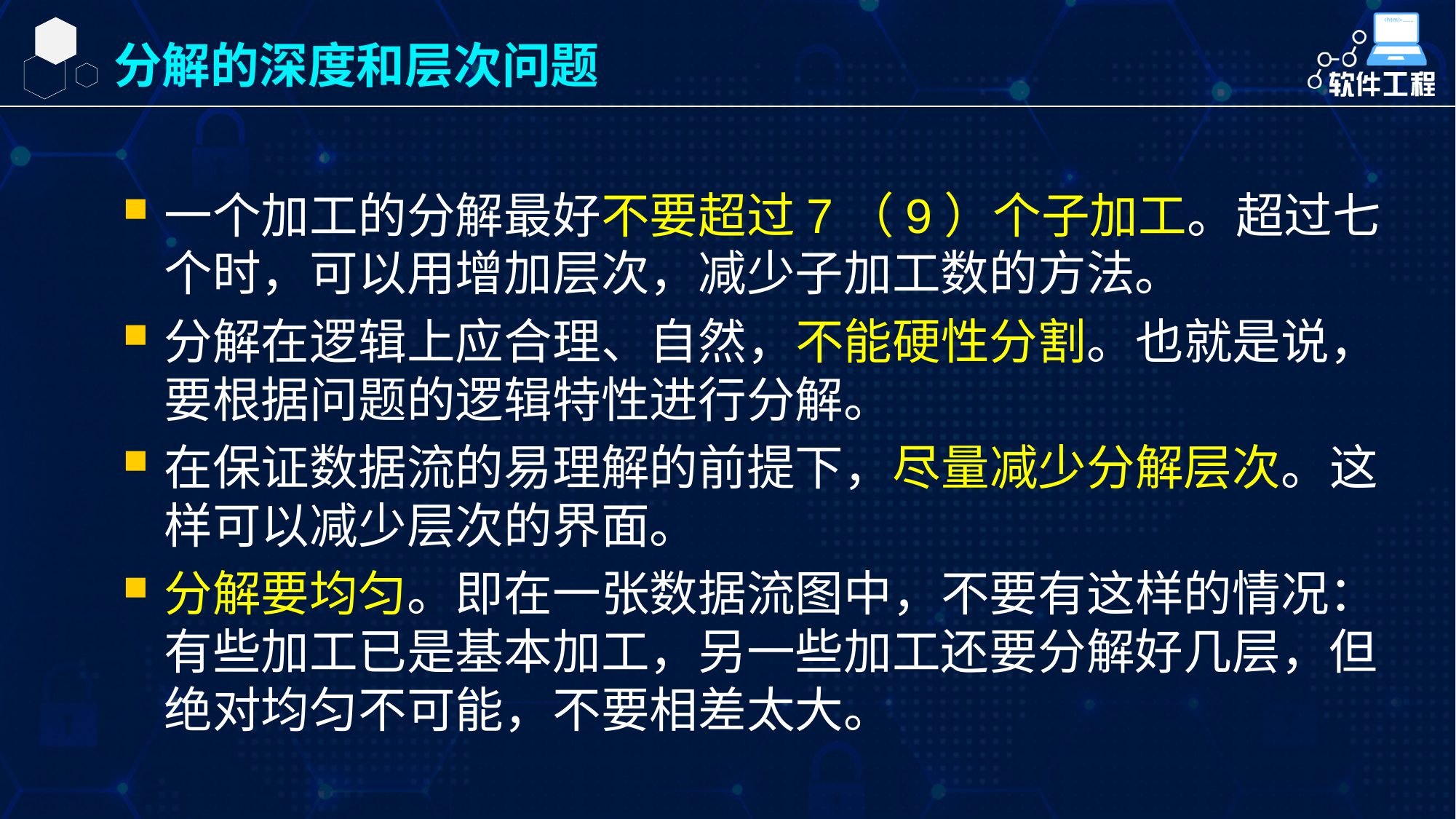

分解的深度和层次问题

一个加工的分解最好不要超过7（9）个子加工。超过七个时，可以用增加层次，减少子加工数的方法。
分解在逻辑上应合理、自然，不能硬性分割。也就是说，要根据问题的逻辑特性进行分解。
在保证数据流的易理解的前提下，尽量减少分解层次。这样可以减少层次的界面。
分解要均匀。即在一张数据流图中，不要有这样的情况：有些加工已是基本加工，另一些加工还要分解好几层，但绝对均匀不可能，不要相差太大。